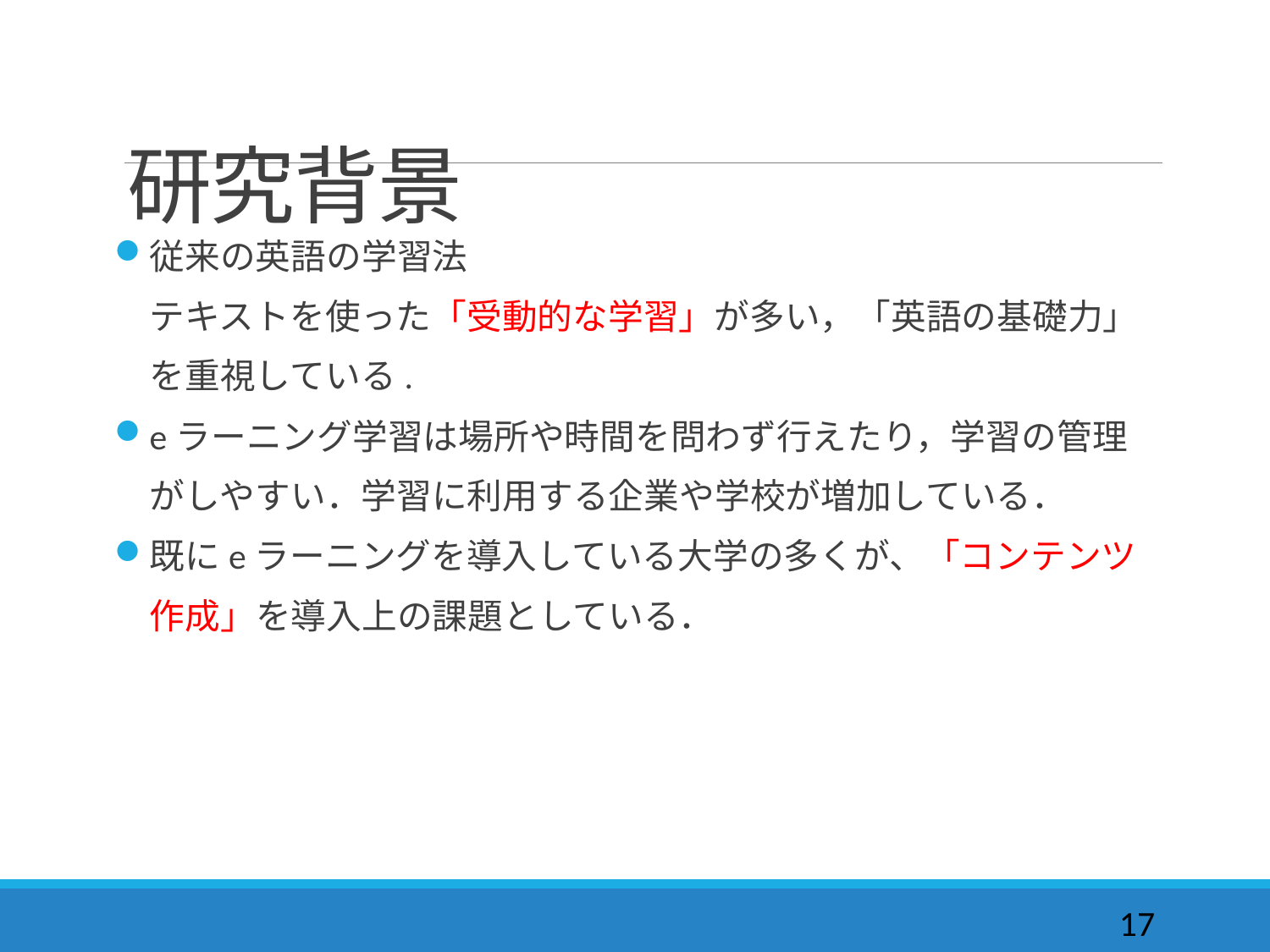

# 研究背景

従来の英語の学習法
　テキストを使った「受動的な学習」が多い，「英語の基礎力」
　を重視している.
eラーニング学習は場所や時間を問わず行えたり，学習の管理
　がしやすい．学習に利用する企業や学校が増加している．
既にeラーニングを導入している大学の多くが、「コンテンツ
　作成」を導入上の課題としている．

17